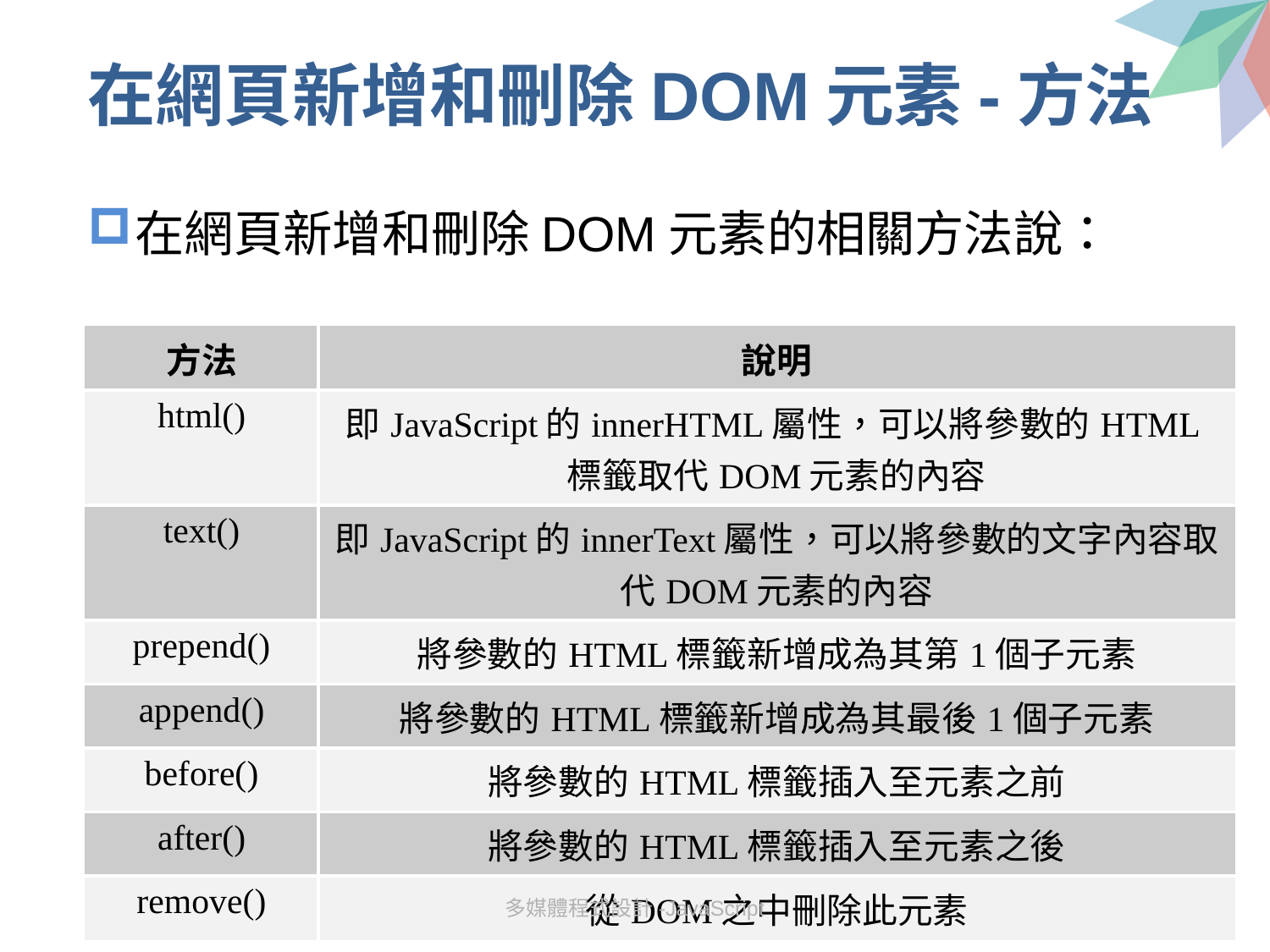

# 在網頁新增和刪除DOM元素-方法
在網頁新增和刪除DOM元素的相關方法說：

| 方法 | 說明 |
| --- | --- |
| html() | 即JavaScript的innerHTML屬性，可以將參數的HTML標籤取代DOM元素的內容 |
| text() | 即JavaScript的innerText屬性，可以將參數的文字內容取代DOM元素的內容 |
| prepend() | 將參數的HTML標籤新增成為其第1個子元素 |
| append() | 將參數的HTML標籤新增成為其最後1個子元素 |
| before() | 將參數的HTML標籤插入至元素之前 |
| after() | 將參數的HTML標籤插入至元素之後 |
| remove() | 從DOM之中刪除此元素 |
多媒體程式設計-JavaScript
39